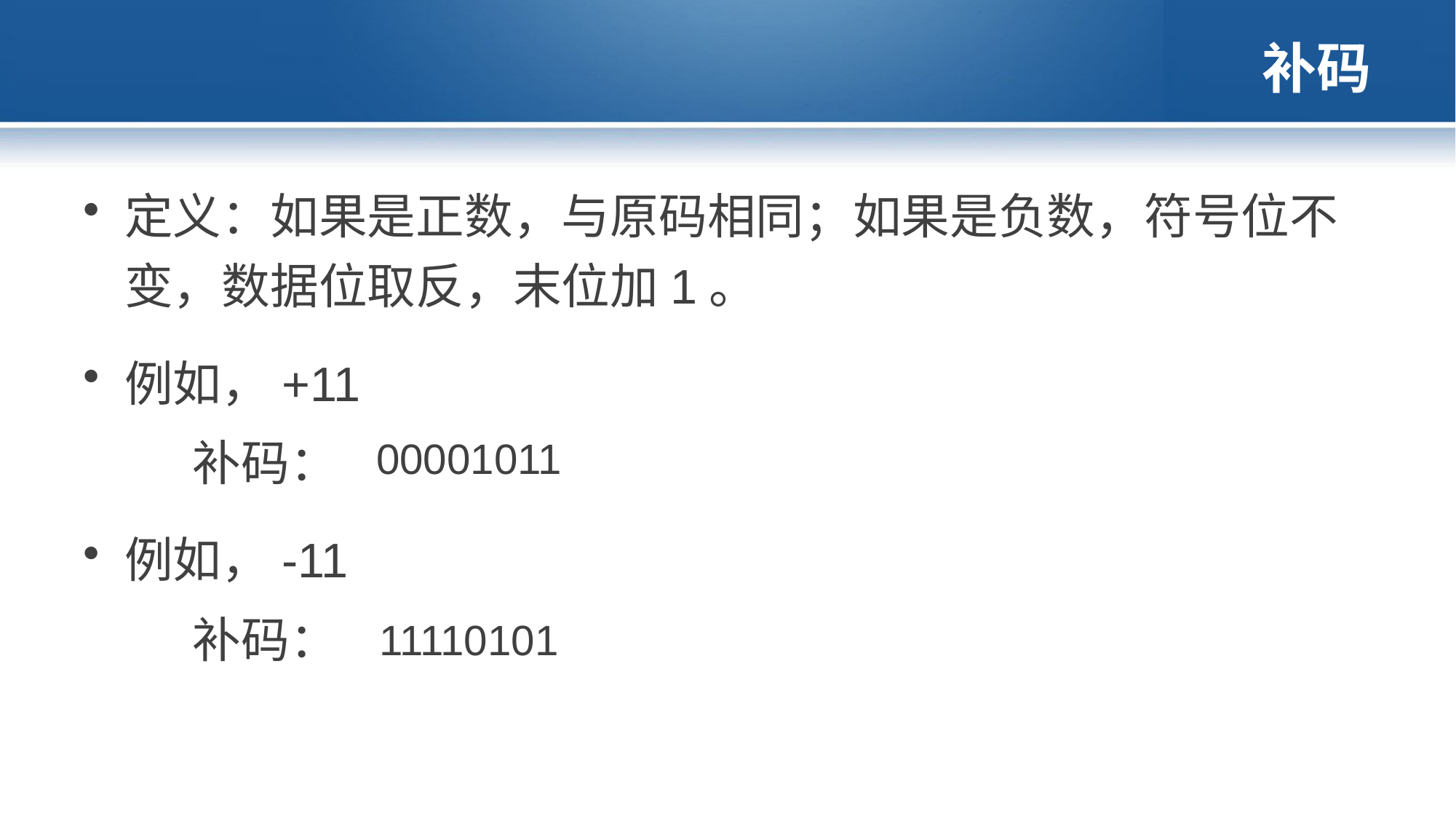

# 补码
定义：如果是正数，与原码相同；如果是负数，符号位不变，数据位取反，末位加1。
例如，+11
	补码：
例如，-11
	补码：
00001011
11110101